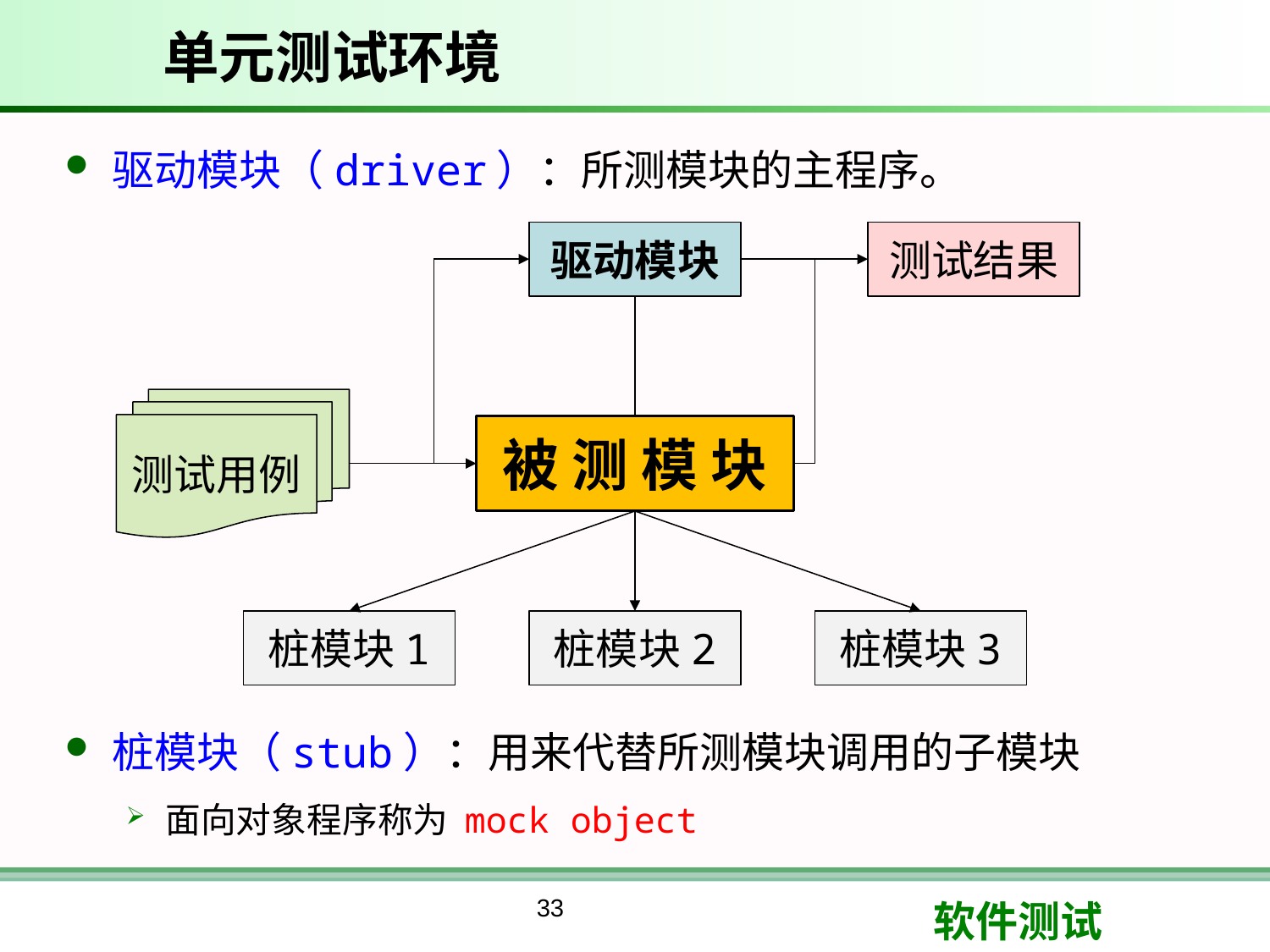

# 单元测试环境
驱动模块（driver）：所测模块的主程序。
驱动模块
测试结果
测试用例
被 测 模 块
桩模块1
桩模块2
桩模块3
桩模块（stub）：用来代替所测模块调用的子模块
面向对象程序称为 mock object
33